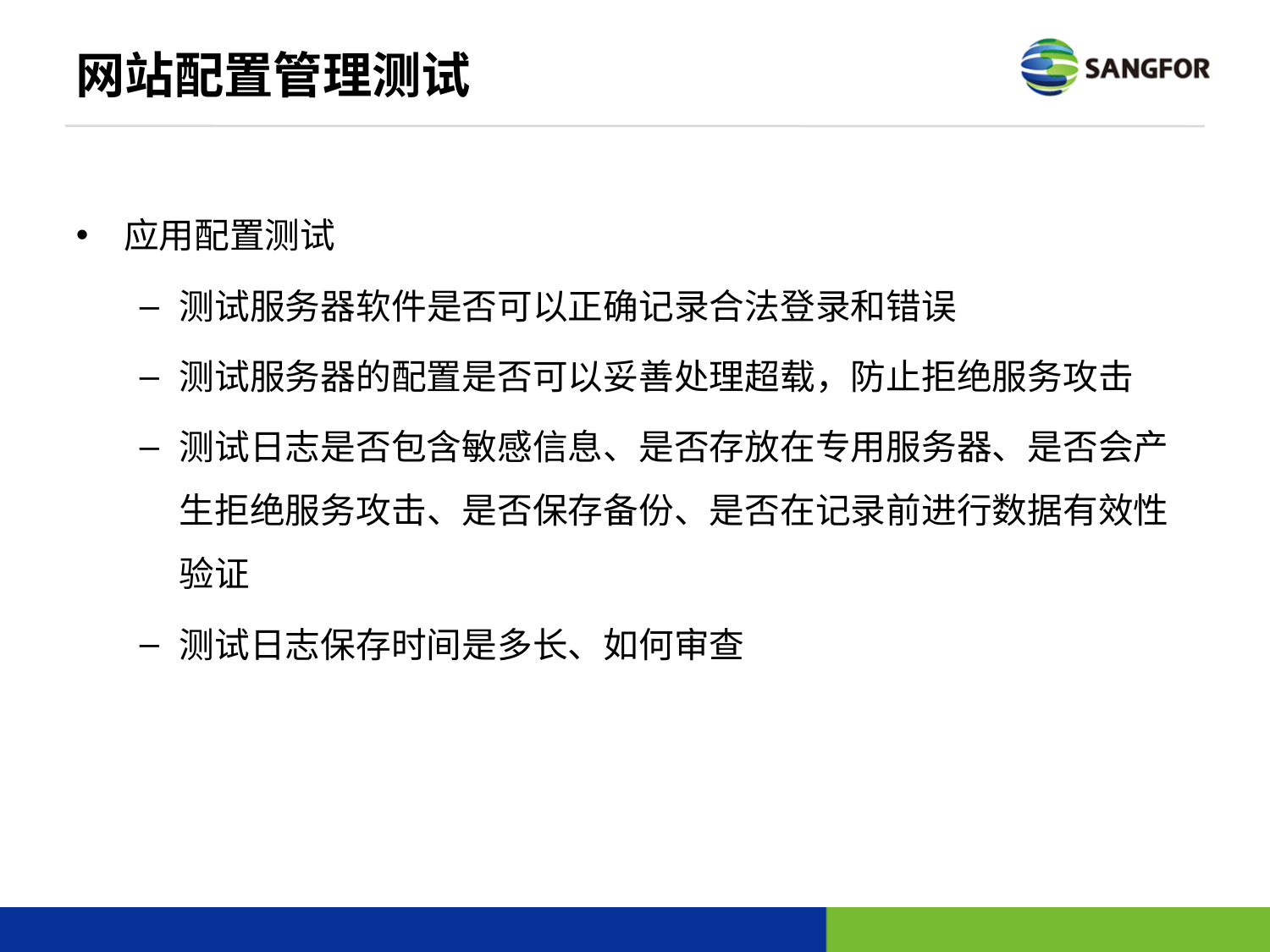

# 网站配置管理测试
应用配置测试
测试服务器软件是否可以正确记录合法登录和错误
测试服务器的配置是否可以妥善处理超载，防止拒绝服务攻击
测试日志是否包含敏感信息、是否存放在专用服务器、是否会产生拒绝服务攻击、是否保存备份、是否在记录前进行数据有效性验证
测试日志保存时间是多长、如何审查